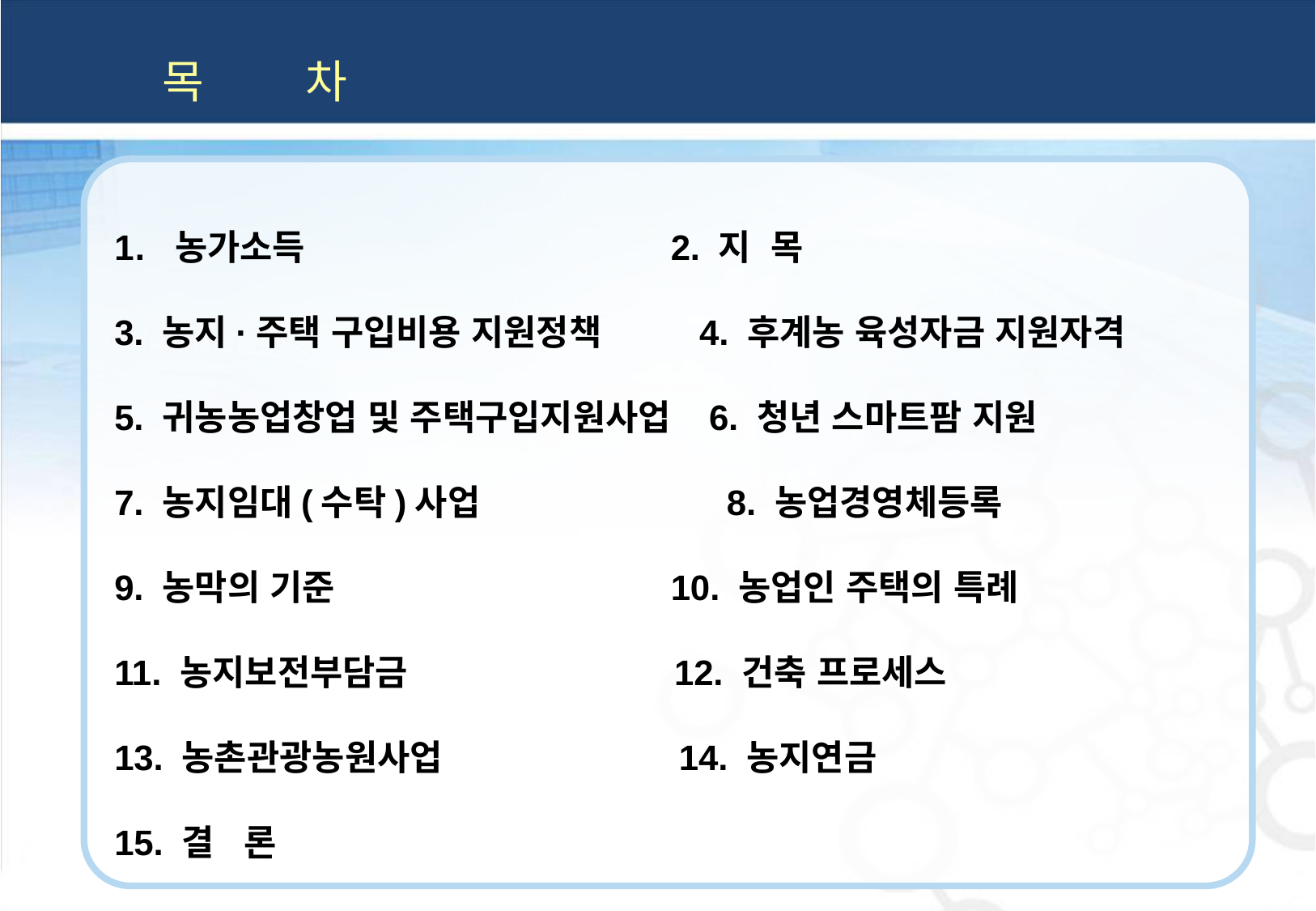

목        차
농가소득                                    2. 지  목
3. 농지·주택 구입비용 지원정책         4. 후계농 육성자금 지원자격
5. 귀농농업창업 및 주택구입지원사업   6. 청년 스마트팜 지원
7. 농지임대(수탁)사업                        8. 농업경영체등록
9. 농막의 기준                                 10. 농업인 주택의 특례
11. 농지보전부담금                          12. 건축 프로세스
13. 농촌관광농원사업                       14. 농지연금
15. 결   론